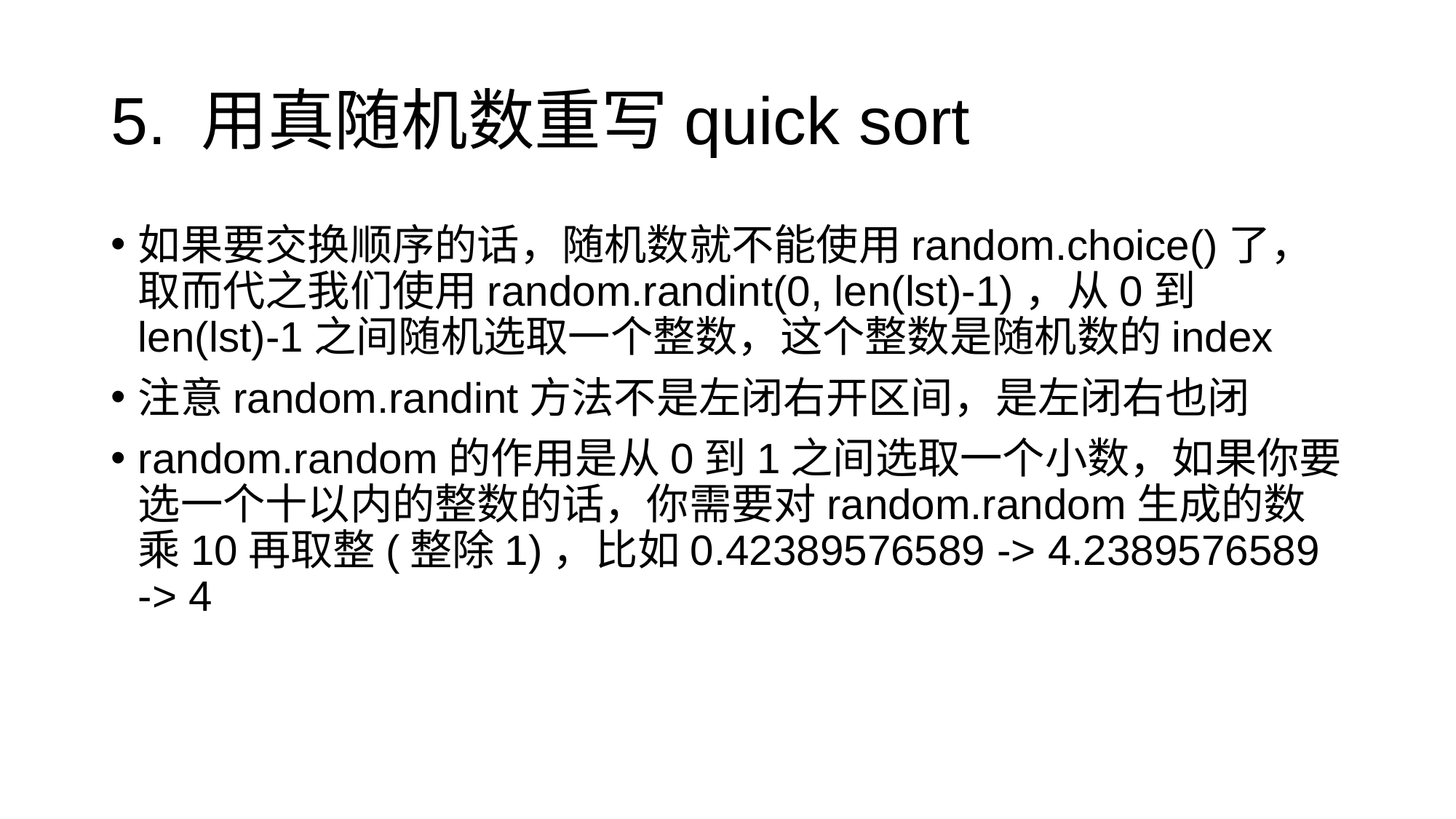

# 5. 用真随机数重写quick sort
如果要交换顺序的话，随机数就不能使用random.choice()了，取而代之我们使用random.randint(0, len(lst)-1)，从0到len(lst)-1之间随机选取一个整数，这个整数是随机数的index
注意random.randint方法不是左闭右开区间，是左闭右也闭
random.random的作用是从0到1之间选取一个小数，如果你要选一个十以内的整数的话，你需要对random.random生成的数乘10再取整(整除1)，比如0.42389576589 -> 4.2389576589 -> 4